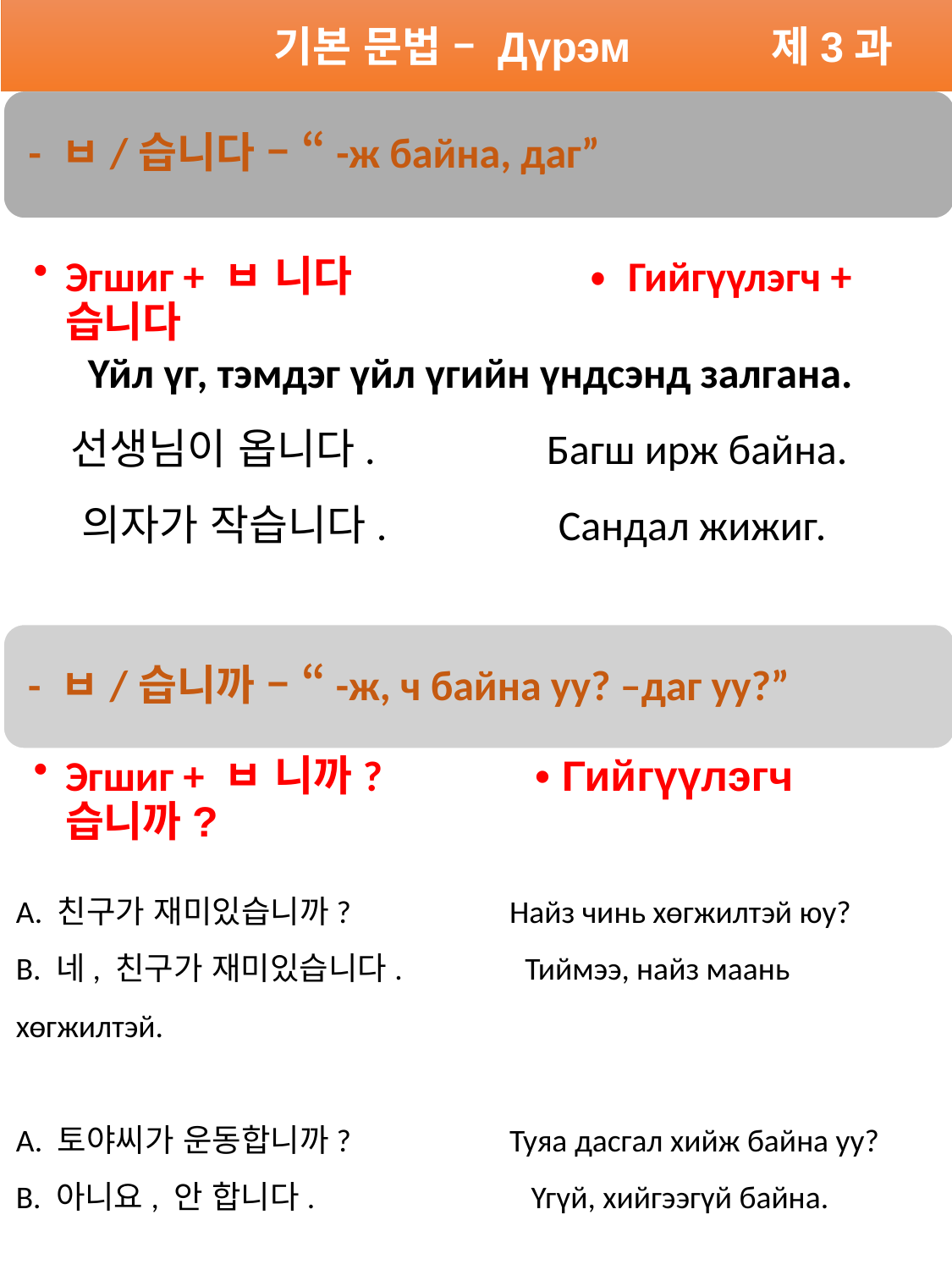

기본 문법 – Дүрэм           제3과
- ㅂ/습니다 – “-ж байна, даг”
Эгшиг + ㅂ 니다                    • Гийгүүлэгч + 습니다
- ㅂ/습니까 – “-ж, ч байна уу? –даг уу?”
Эгшиг + ㅂ 니까?                • Гийгүүлэгч 습니까?
Үйл үг, тэмдэг үйл үгийн үндсэнд залгана.
     선생님이 옵니다.                  Багш ирж байна.
     의자가 작습니다.                  Сандал жижиг.
A. 친구가 재미있습니까?                      Найз чинь хөгжилтэй юу?
B. 네, 친구가 재미있습니다.                 Тиймээ, найз маань хөгжилтэй.

A. 토야씨가 운동합니까?                      Туяа дасгал хийж байна уу?
B. 아니요, 안 합니다.                              Үгүй, хийгээгүй байна.